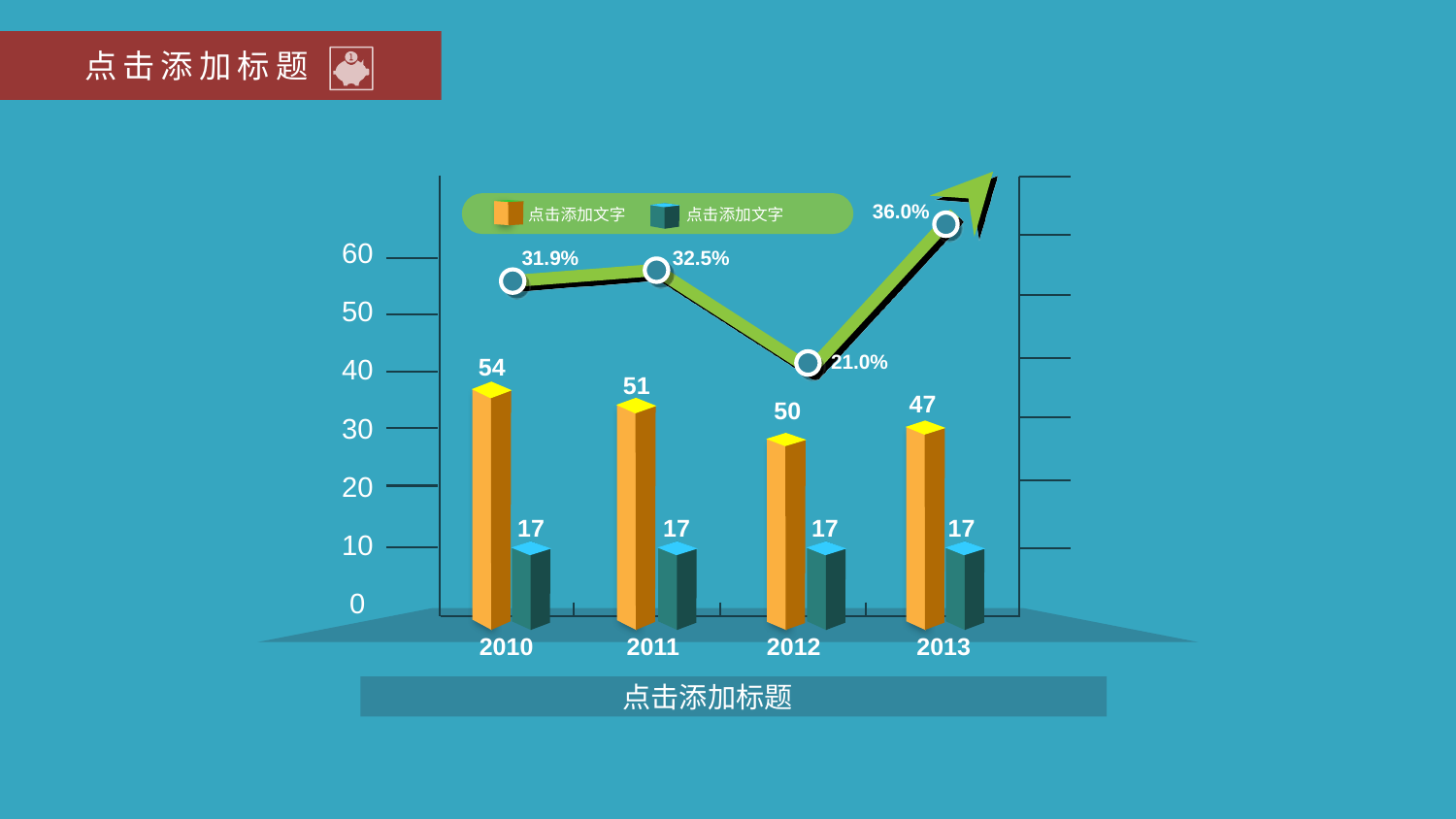

点击添加标题

点击添加文字
点击添加文字
36.0%

60
31.9%
32.5%

50
21.0%
54

40
51

47
50

30

20
17
17
17
17
10

0

2010
2011
2012
2013
点击添加标题